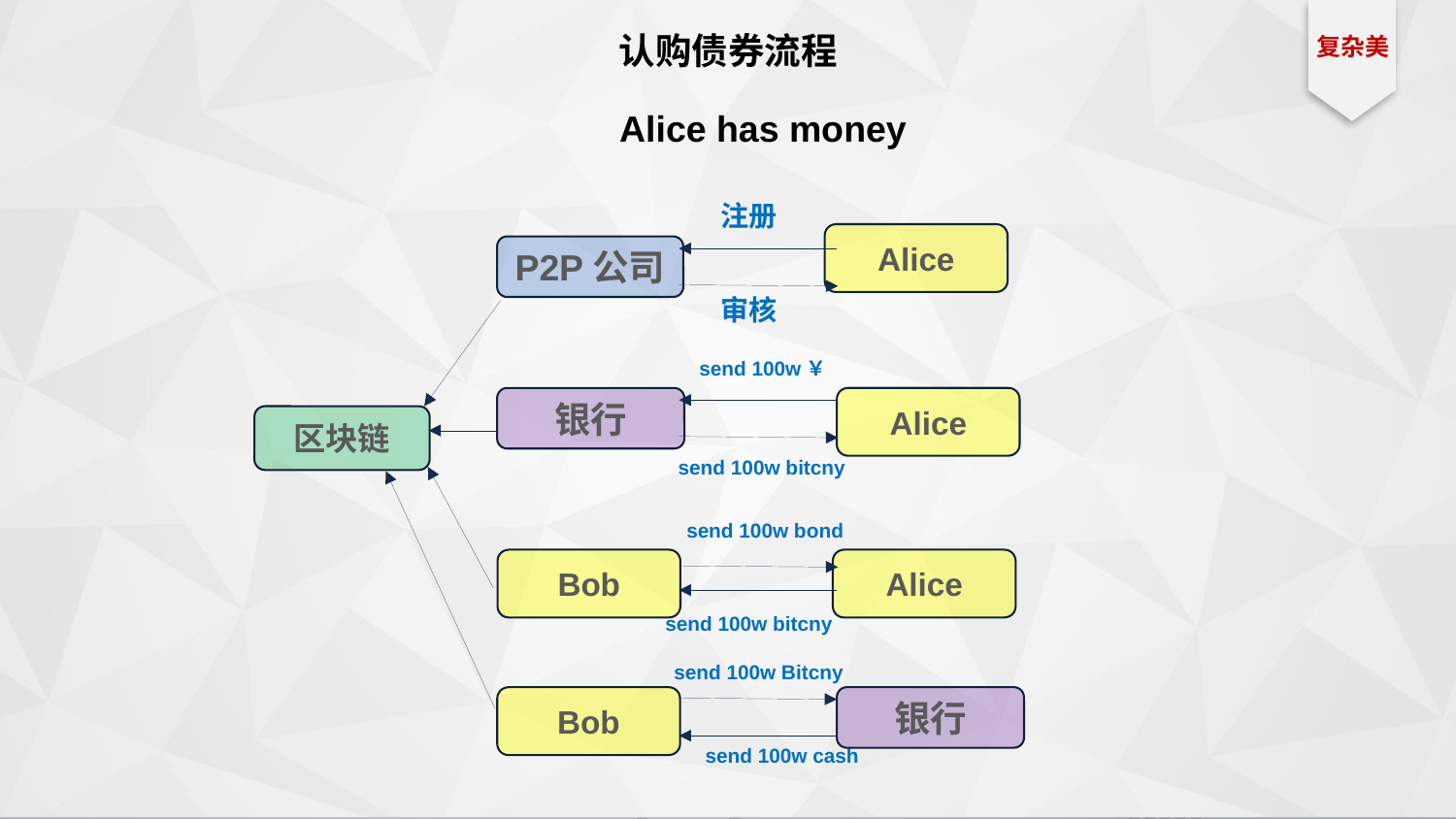

复杂美
认购债券流程
Alice has money
注册

Alice
P2P公司

审核

send 100w￥
银行

Alice

区块链

send 100w bitcny

send 100w bond

Bob

Alice

send 100w bitcny
send 100w Bitcny
银行

Bob

send 100w cash